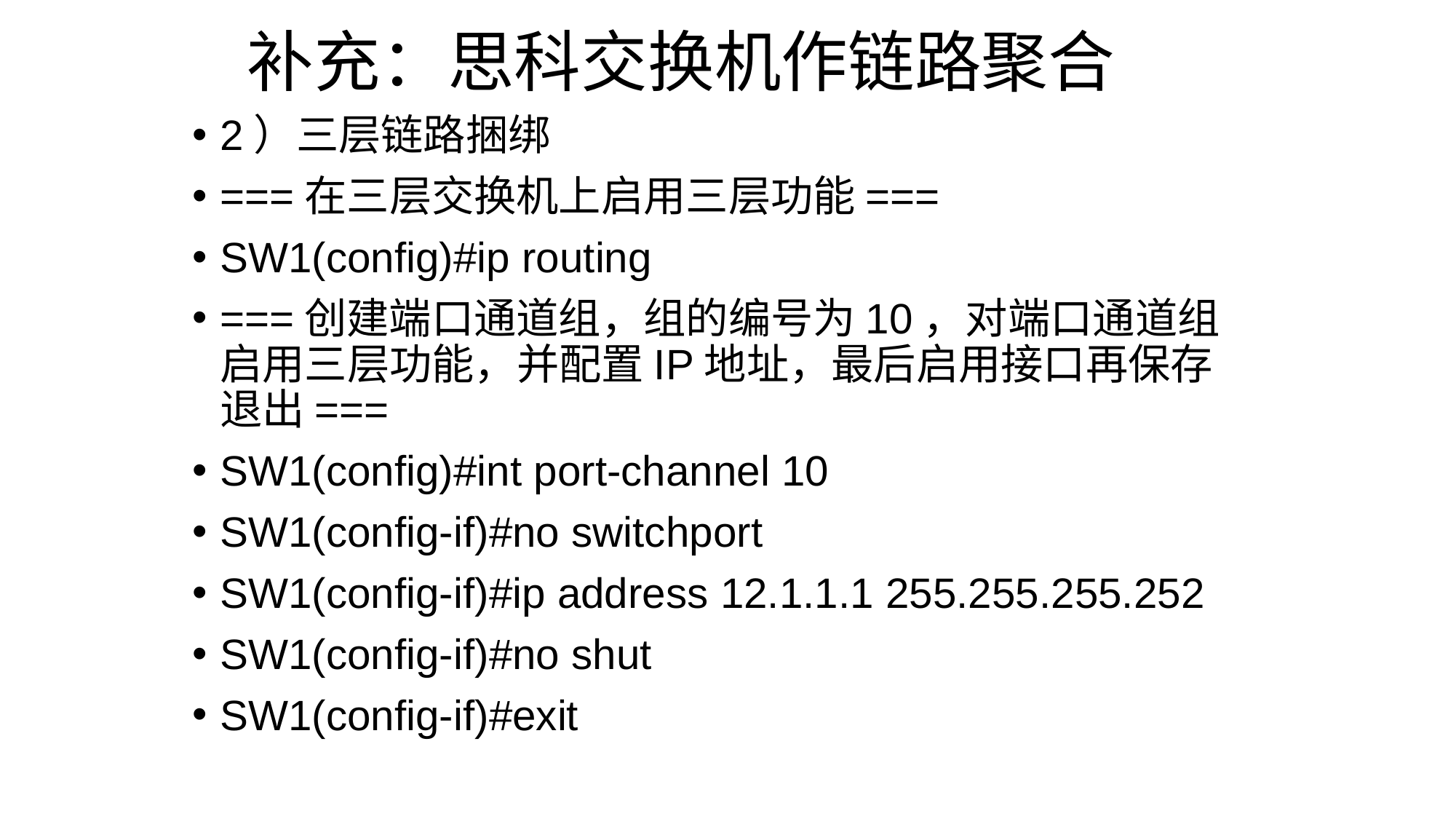

# 补充：思科交换机作链路聚合
2）三层链路捆绑
===在三层交换机上启用三层功能===
SW1(config)#ip routing
===创建端口通道组，组的编号为10，对端口通道组启用三层功能，并配置IP地址，最后启用接口再保存退出===
SW1(config)#int port-channel 10
SW1(config-if)#no switchport
SW1(config-if)#ip address 12.1.1.1 255.255.255.252
SW1(config-if)#no shut
SW1(config-if)#exit